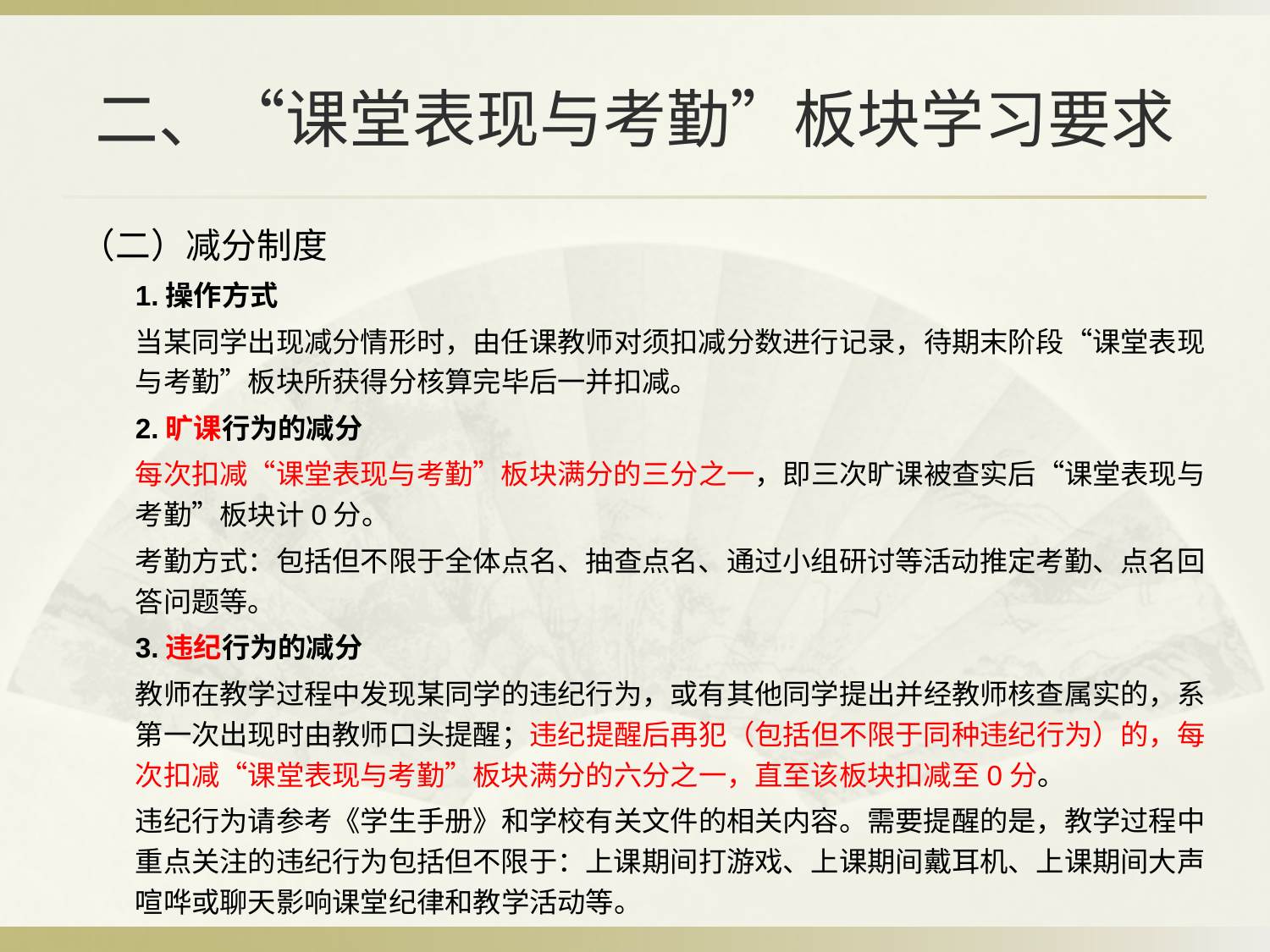

# 二、“课堂表现与考勤”板块学习要求
（二）减分制度
1.操作方式
当某同学出现减分情形时，由任课教师对须扣减分数进行记录，待期末阶段“课堂表现与考勤”板块所获得分核算完毕后一并扣减。
2.旷课行为的减分
每次扣减“课堂表现与考勤”板块满分的三分之一，即三次旷课被查实后“课堂表现与考勤”板块计0分。
考勤方式：包括但不限于全体点名、抽查点名、通过小组研讨等活动推定考勤、点名回答问题等。
3.违纪行为的减分
教师在教学过程中发现某同学的违纪行为，或有其他同学提出并经教师核查属实的，系第一次出现时由教师口头提醒；违纪提醒后再犯（包括但不限于同种违纪行为）的，每次扣减“课堂表现与考勤”板块满分的六分之一，直至该板块扣减至0分。
违纪行为请参考《学生手册》和学校有关文件的相关内容。需要提醒的是，教学过程中重点关注的违纪行为包括但不限于：上课期间打游戏、上课期间戴耳机、上课期间大声喧哗或聊天影响课堂纪律和教学活动等。